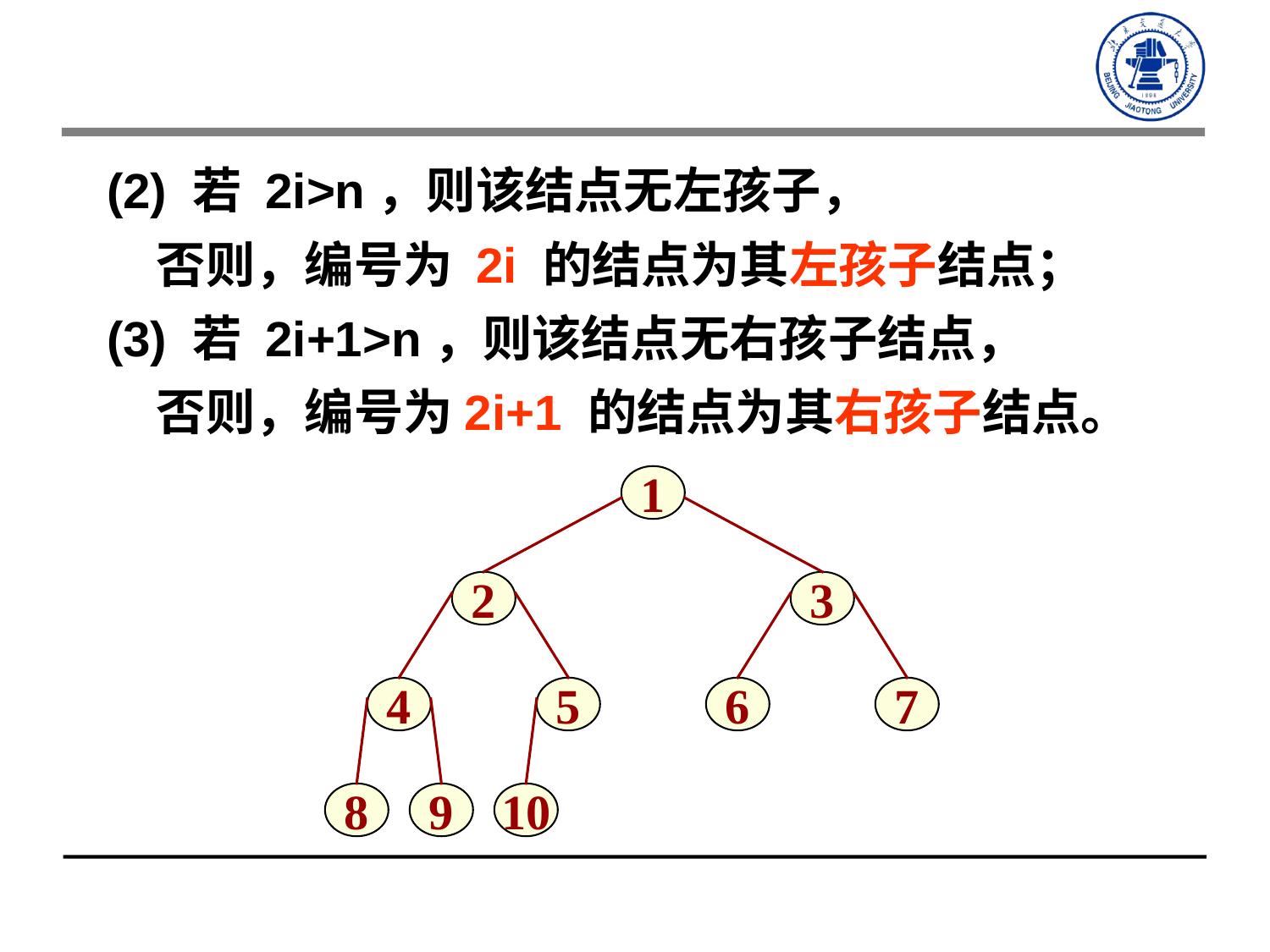

(2) 若 2i>n，则该结点无左孩子，
        否则，编号为 2i 的结点为其左孩子结点；
(3) 若 2i+1>n，则该结点无右孩子结点，
        否则，编号为2i+1 的结点为其右孩子结点。
1

2
3

4
5
6
7

8
9
10